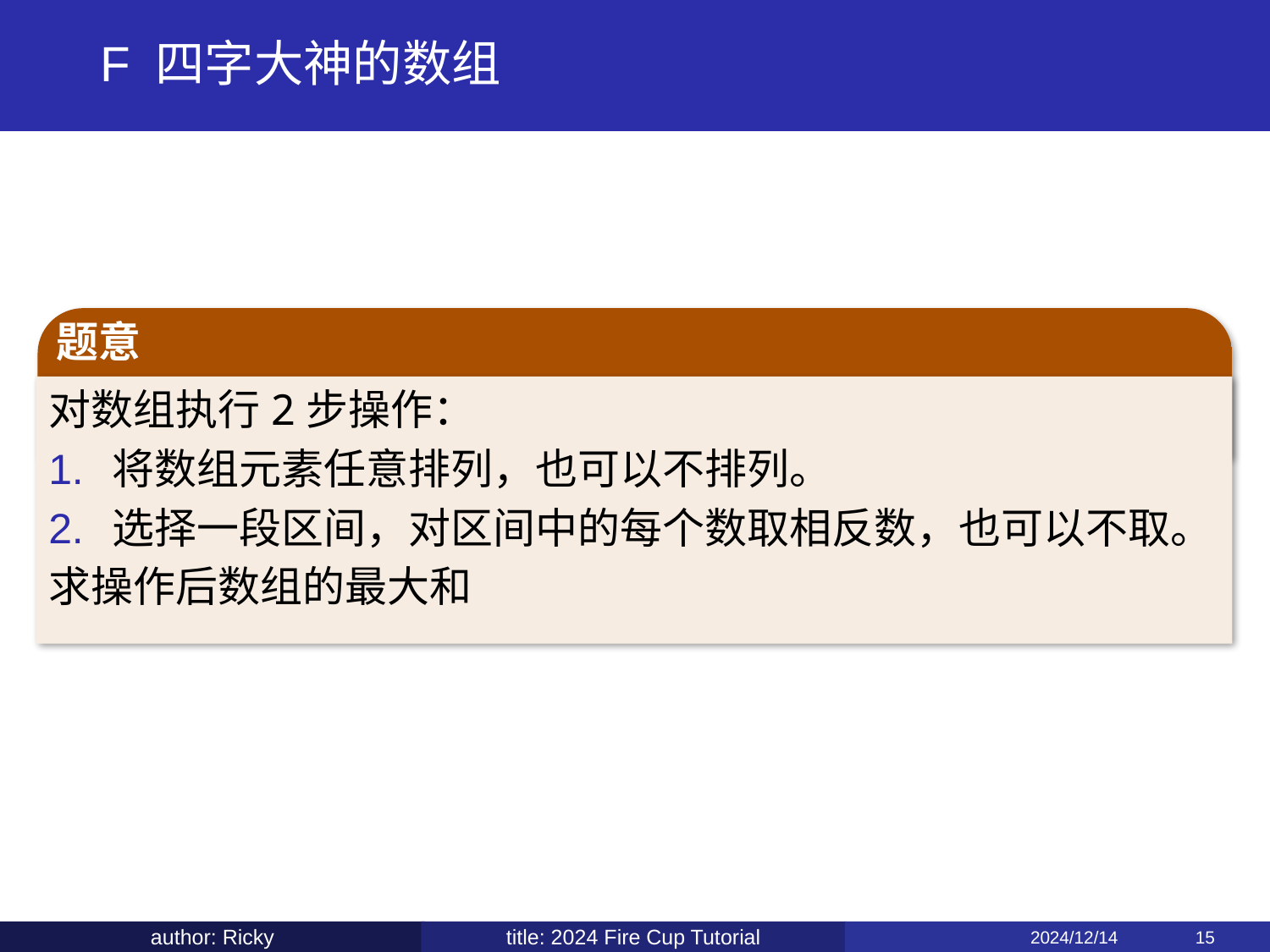

# F 四字大神的数组

题意
对数组执行2步操作：
将数组元素任意排列，也可以不排列。
选择一段区间，对区间中的每个数取相反数，也可以不取。
求操作后数组的最大和